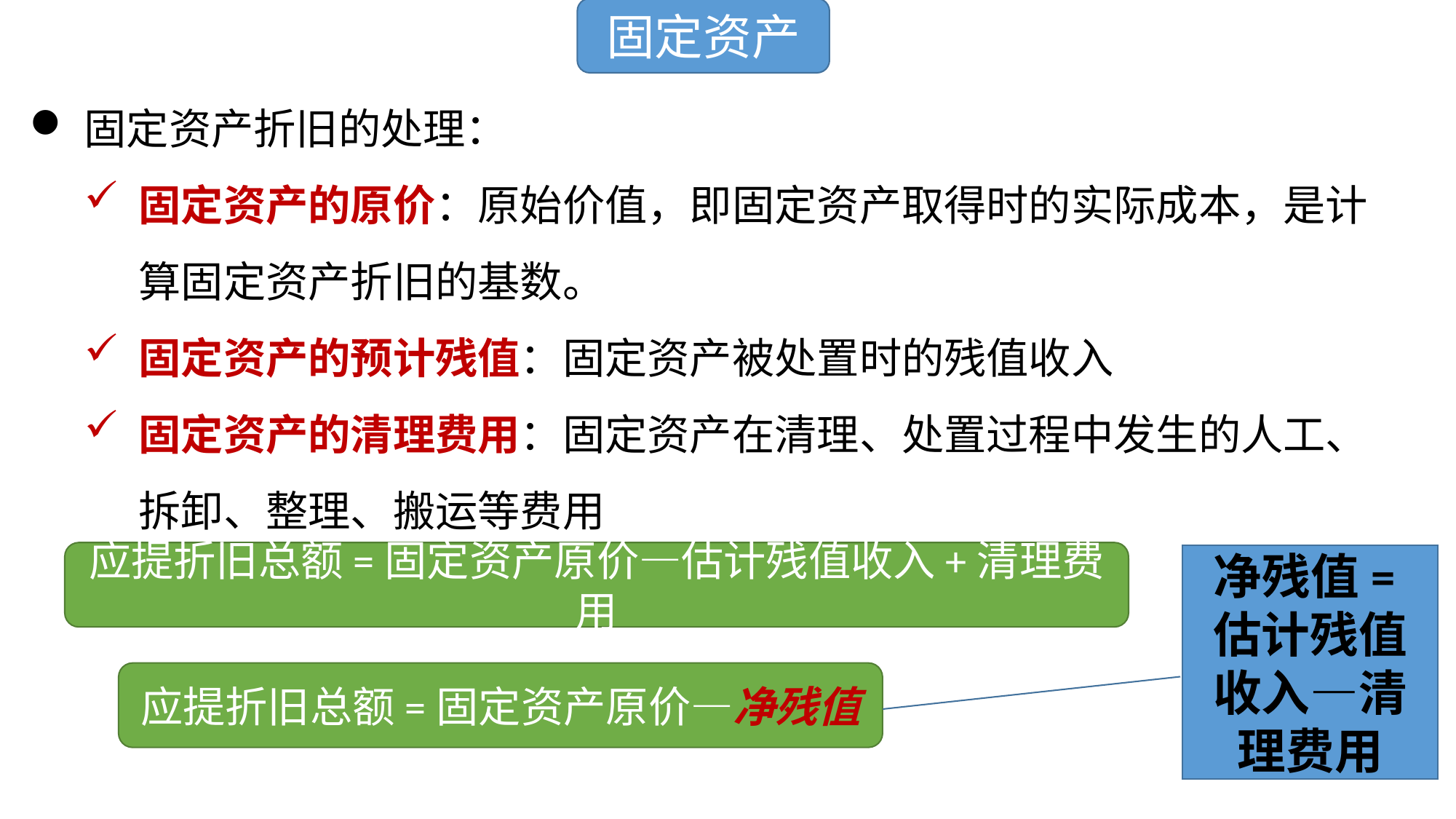

固定资产
固定资产折旧的处理：
固定资产的原价：原始价值，即固定资产取得时的实际成本，是计算固定资产折旧的基数。
固定资产的预计残值：固定资产被处置时的残值收入
固定资产的清理费用：固定资产在清理、处置过程中发生的人工、拆卸、整理、搬运等费用
应提折旧总额=固定资产原价—估计残值收入+清理费用
净残值=估计残值收入—清理费用
应提折旧总额=固定资产原价—净残值